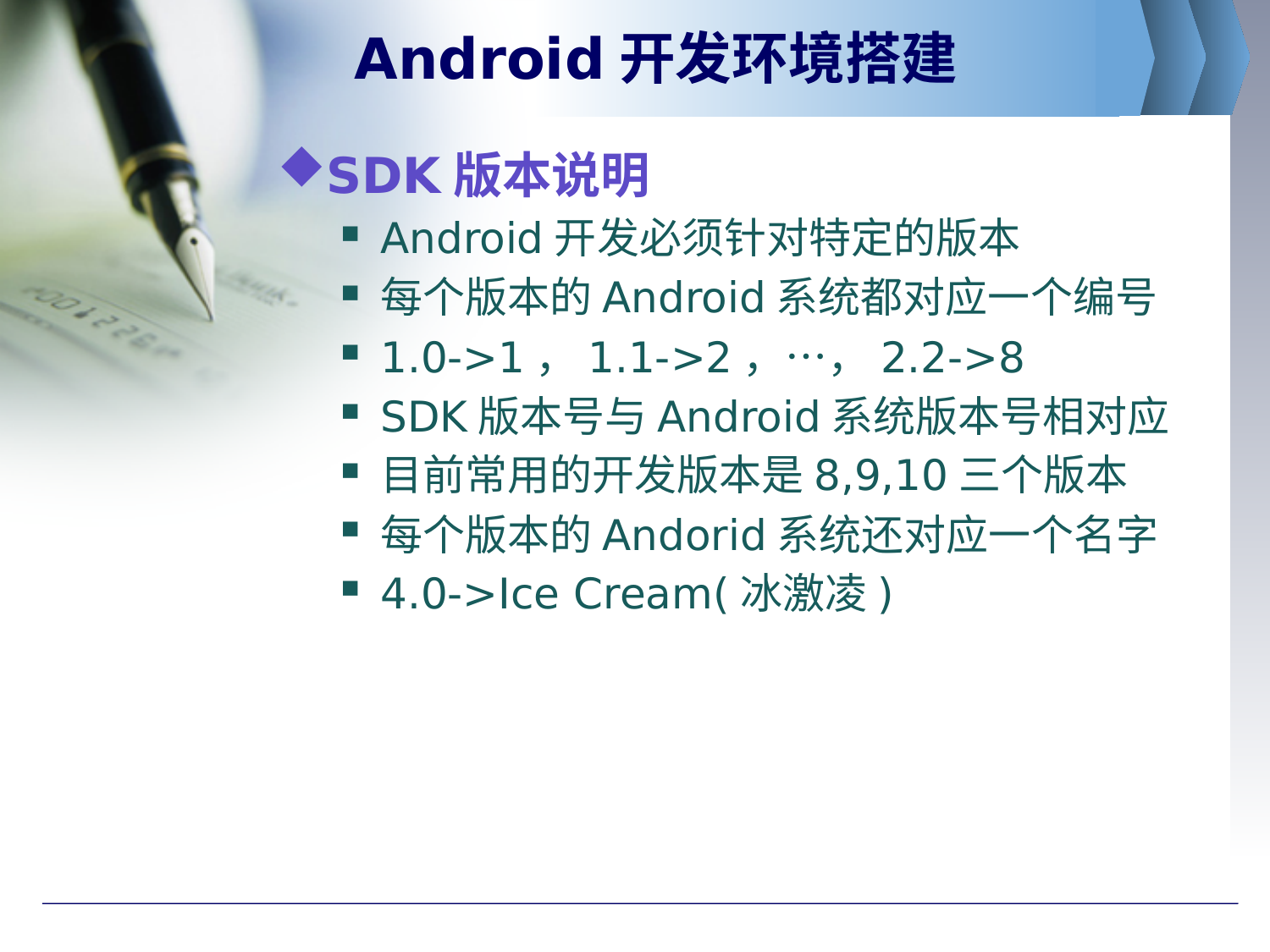

# Android开发环境搭建
SDK版本说明
Android开发必须针对特定的版本
每个版本的Android系统都对应一个编号
1.0->1，1.1->2，…，2.2->8
SDK版本号与Android系统版本号相对应
目前常用的开发版本是8,9,10三个版本
每个版本的Andorid系统还对应一个名字
4.0->Ice Cream(冰激凌)